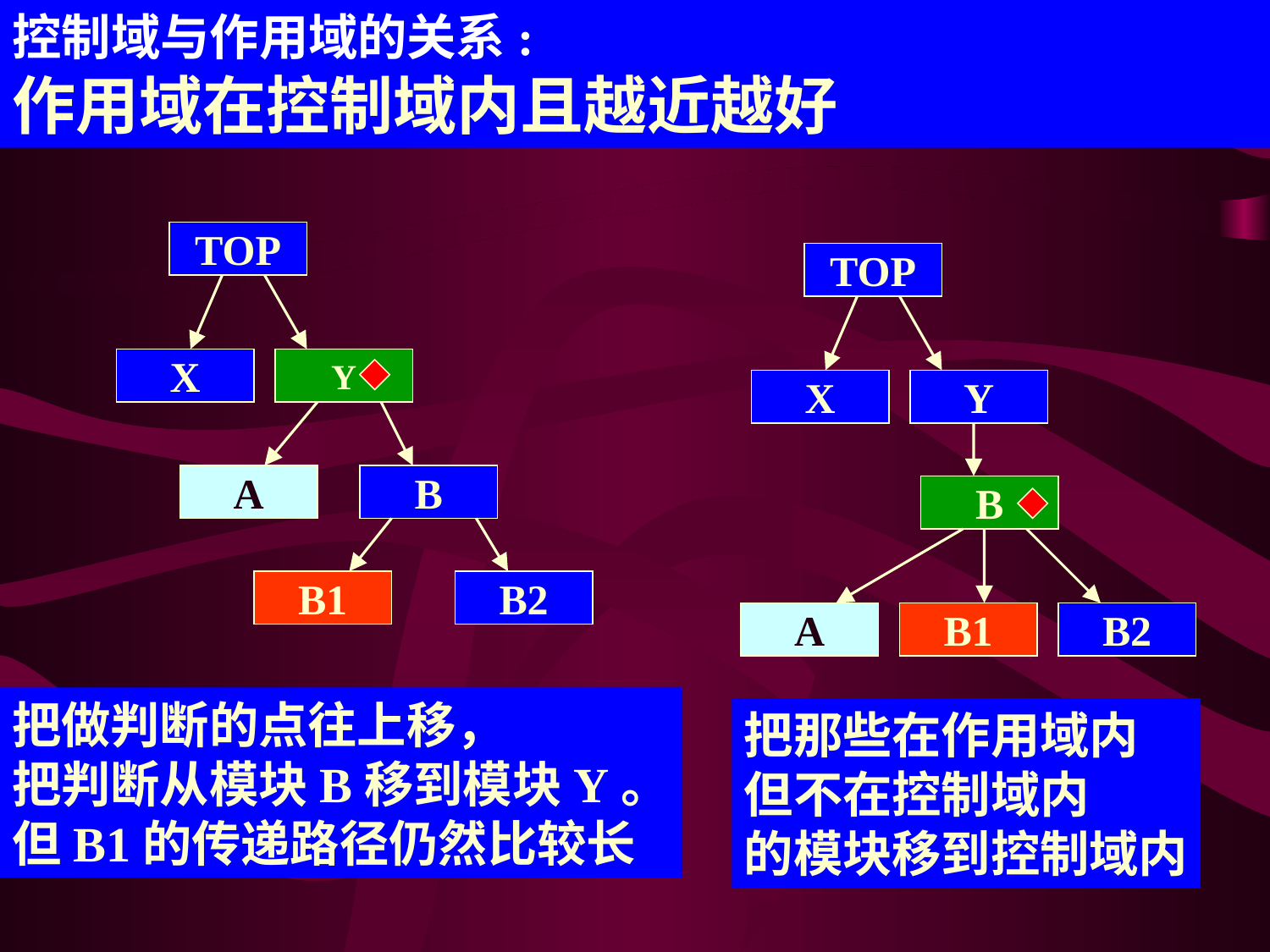

控制域与作用域的关系:
作用域在控制域内且越近越好

TOP
TOP

X
Y

X
Y

A
B
B

B1
B2
A
B1
B2
把做判断的点往上移，
把判断从模块B移到模块Y。
但B1的传递路径仍然比较长
把那些在作用域内
但不在控制域内
的模块移到控制域内

71